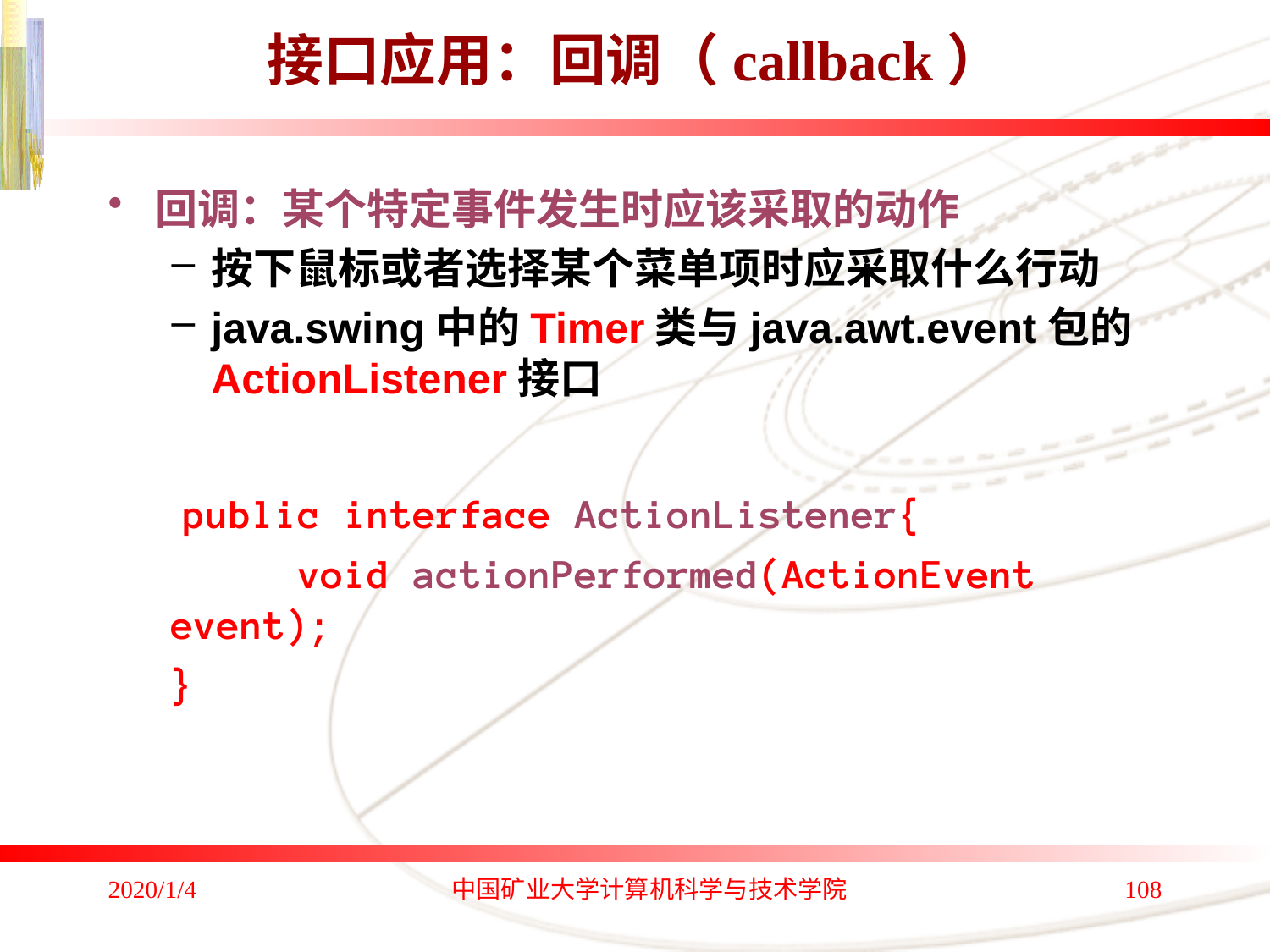

# 接口应用：回调（callback）
回调：某个特定事件发生时应该采取的动作
按下鼠标或者选择某个菜单项时应采取什么行动
java.swing中的Timer类与java.awt.event包的ActionListener接口

 public interface ActionListener{
	void actionPerformed(ActionEvent event);
}
2020/1/4
中国矿业大学计算机科学与技术学院
108